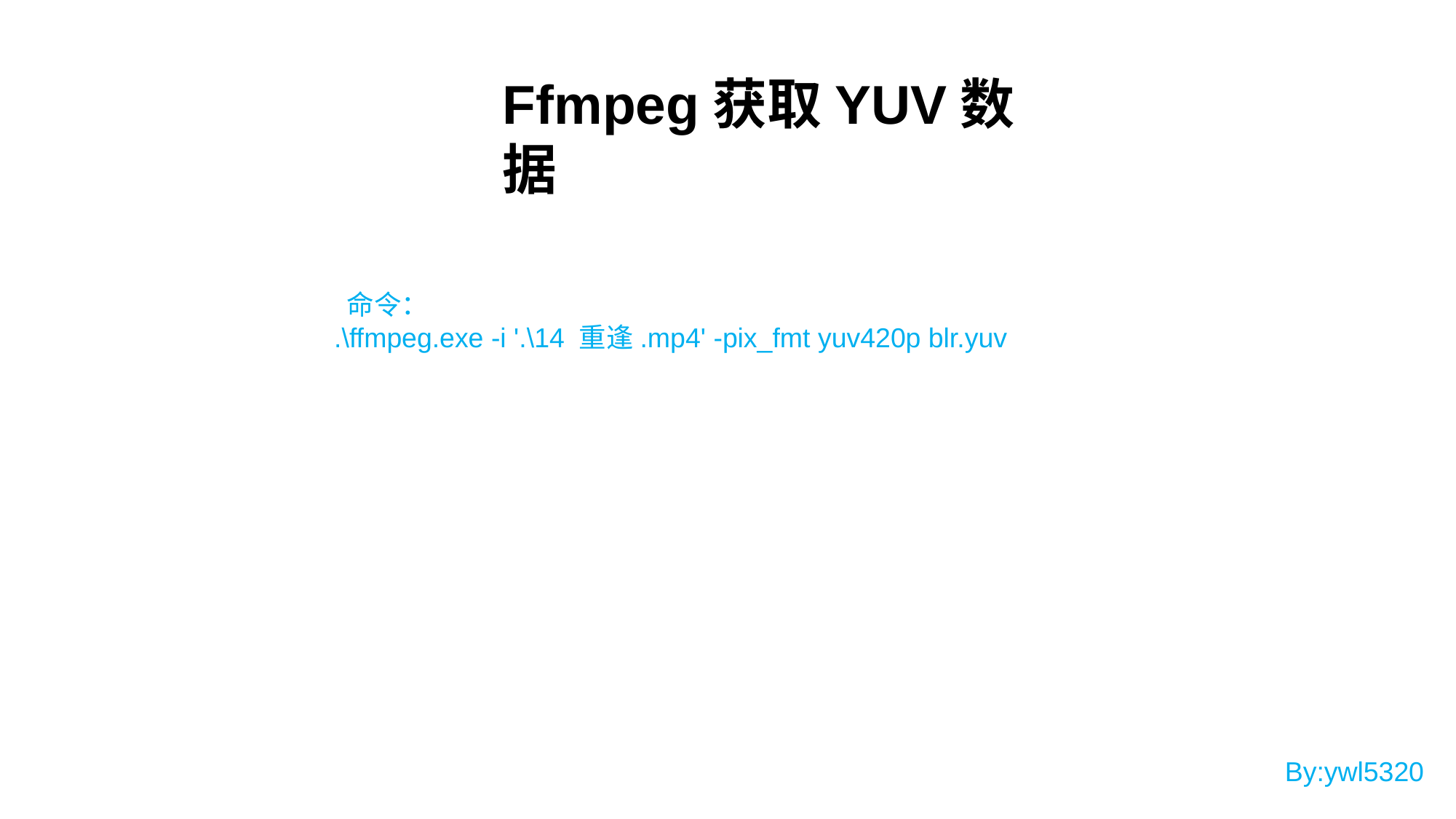

Ffmpeg获取YUV数据
 命令：
.\ffmpeg.exe -i '.\14 重逢.mp4' -pix_fmt yuv420p blr.yuv

By:ywl5320